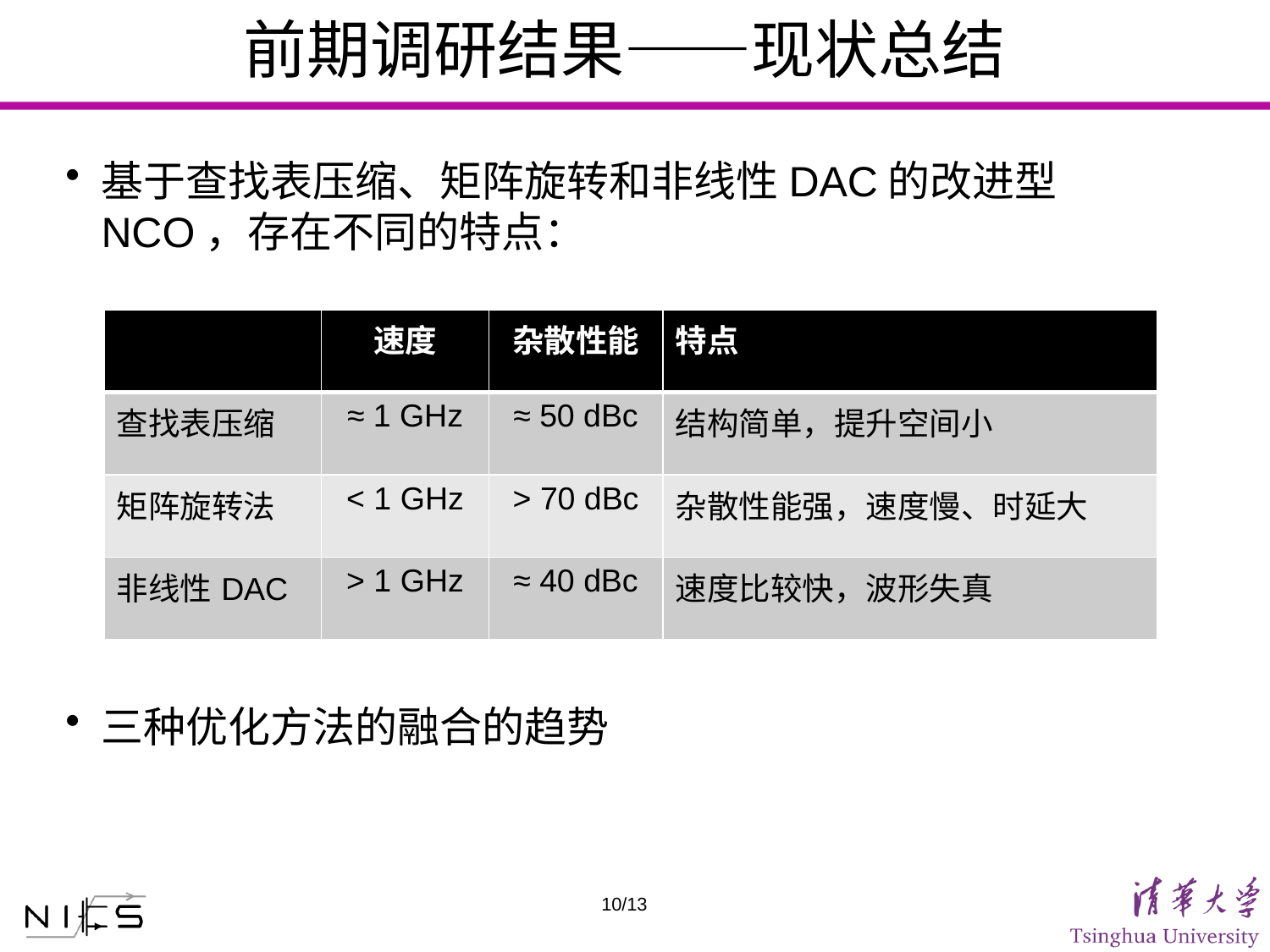

# 前期调研结果——现状总结
基于查找表压缩、矩阵旋转和非线性DAC的改进型NCO，存在不同的特点：

三种优化方法的融合的趋势
|  | 速度 | 杂散性能 | 特点 |
| --- | --- | --- | --- |
| 查找表压缩 | ≈ 1 GHz | ≈ 50 dBc | 结构简单，提升空间小 |
| 矩阵旋转法 | < 1 GHz | > 70 dBc | 杂散性能强，速度慢、时延大 |
| 非线性DAC | > 1 GHz | ≈ 40 dBc | 速度比较快，波形失真 |
10/13